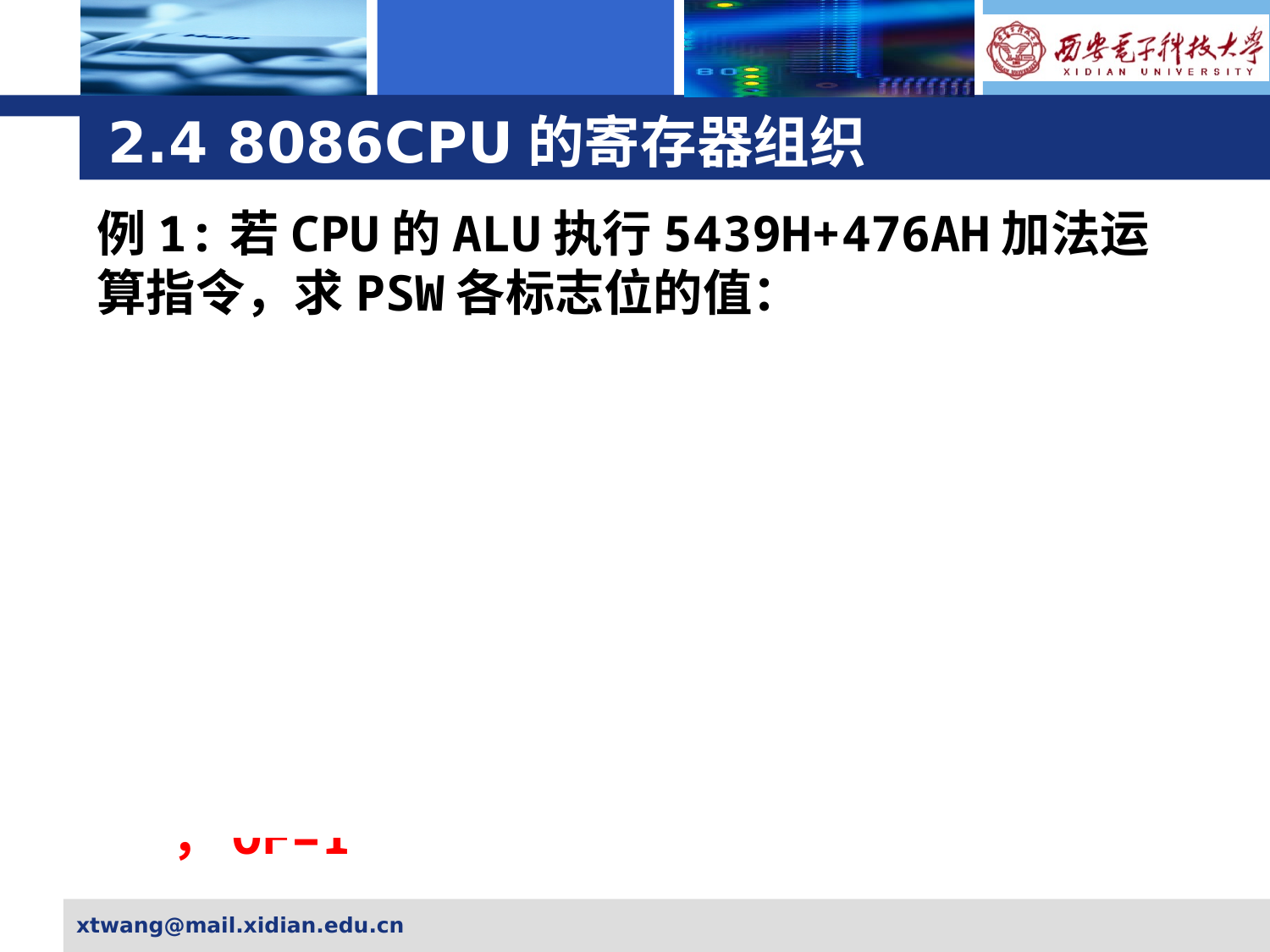

# 2.4 8086CPU的寄存器组织
例1:若CPU的ALU执行5439H+476AH加法运算指令，求PSW各标志位的值：

0101 0100 0011 1001B
+
0100 0111 0110 1010B

1001 1011 1010 0011B
那么,指令执行后有:
SF=1，ZF=0，PF=1，AF=1，CF=0，OF=1
xtwang@mail.xidian.edu.cn